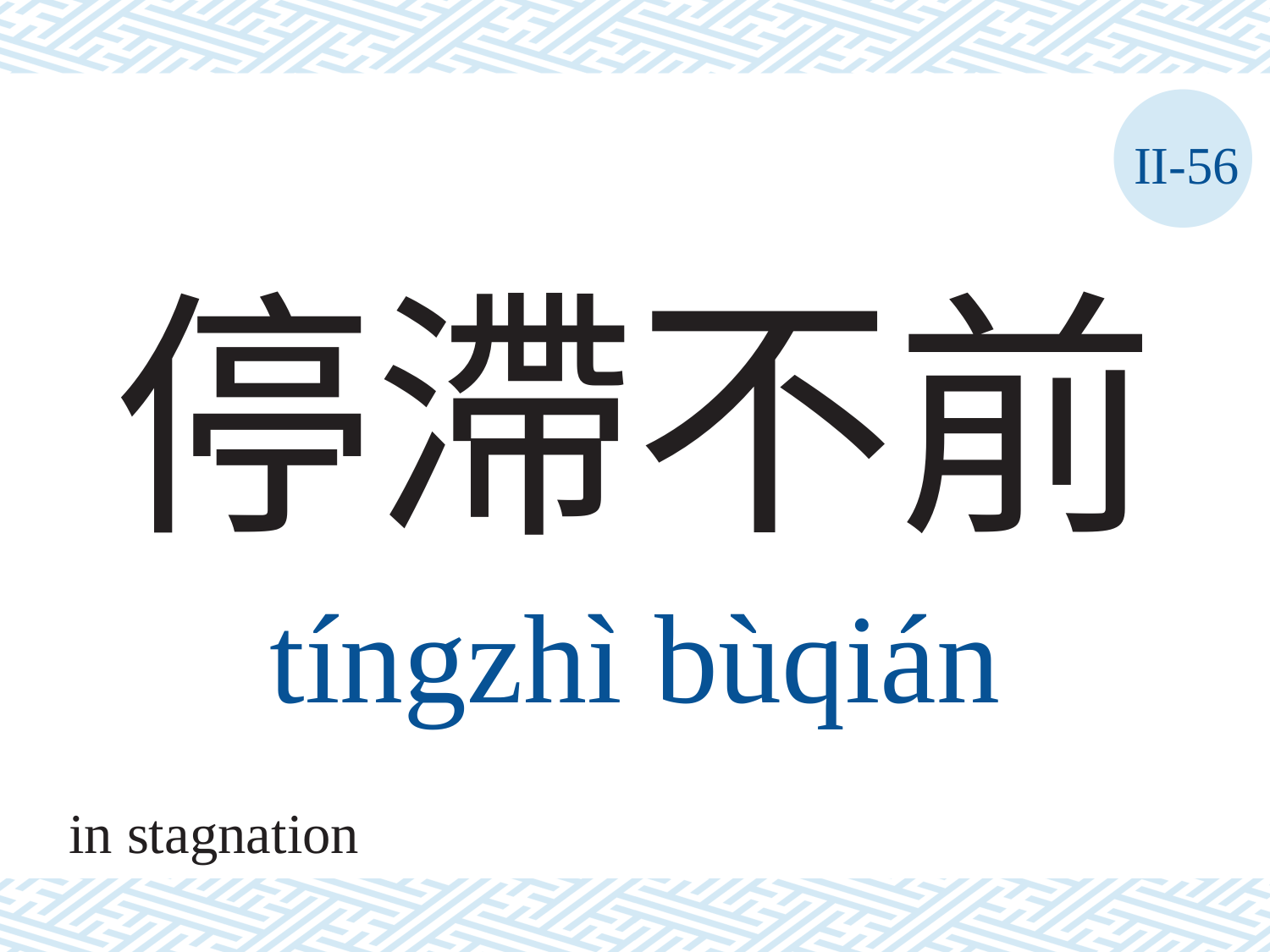

II-56
# 停滯不前
tíngzhì	bùqián
in stagnation